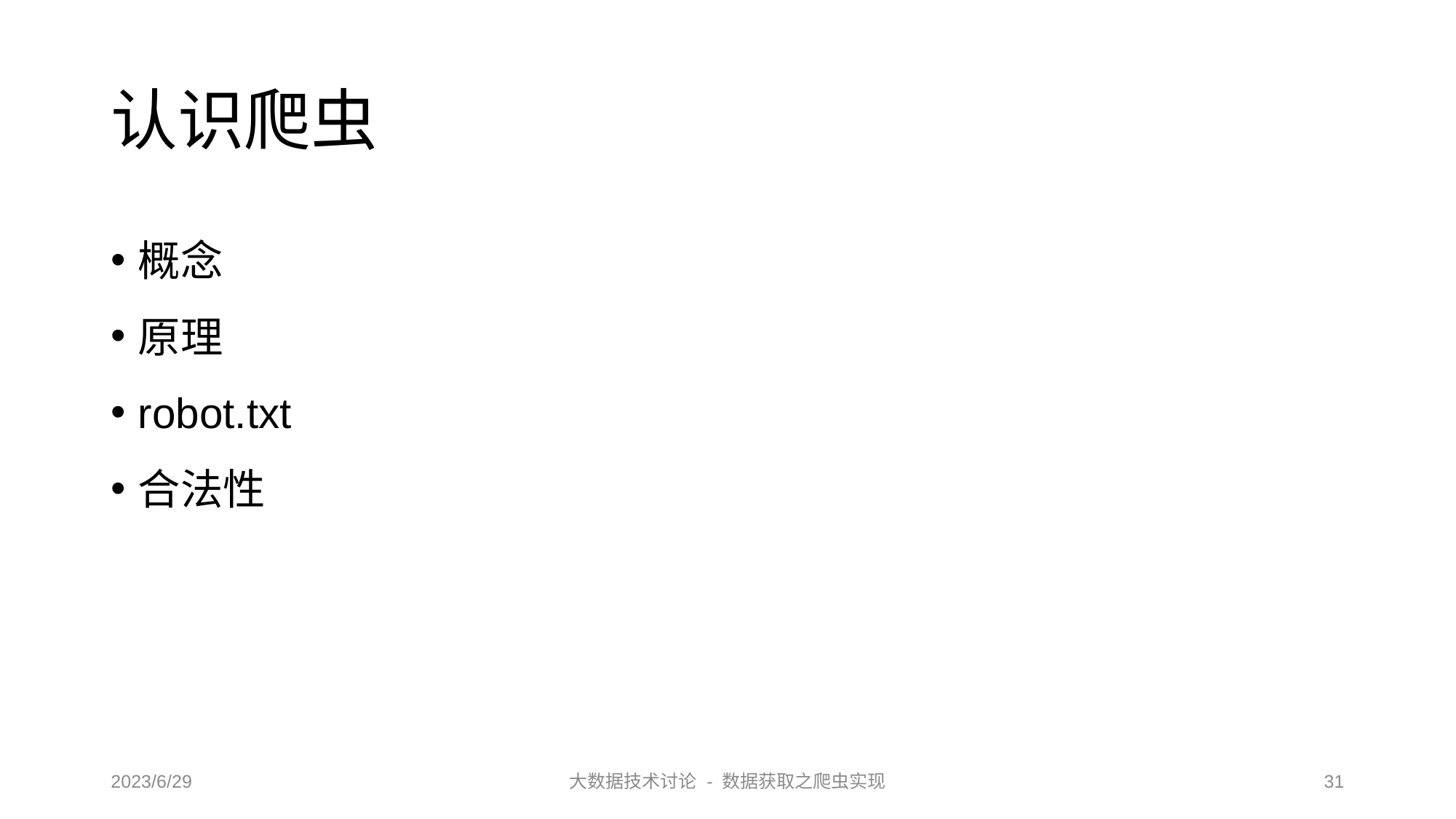

# 认识爬虫
概念
原理
robot.txt
合法性
2023/6/29
大数据技术讨论 - 数据获取之爬虫实现
31